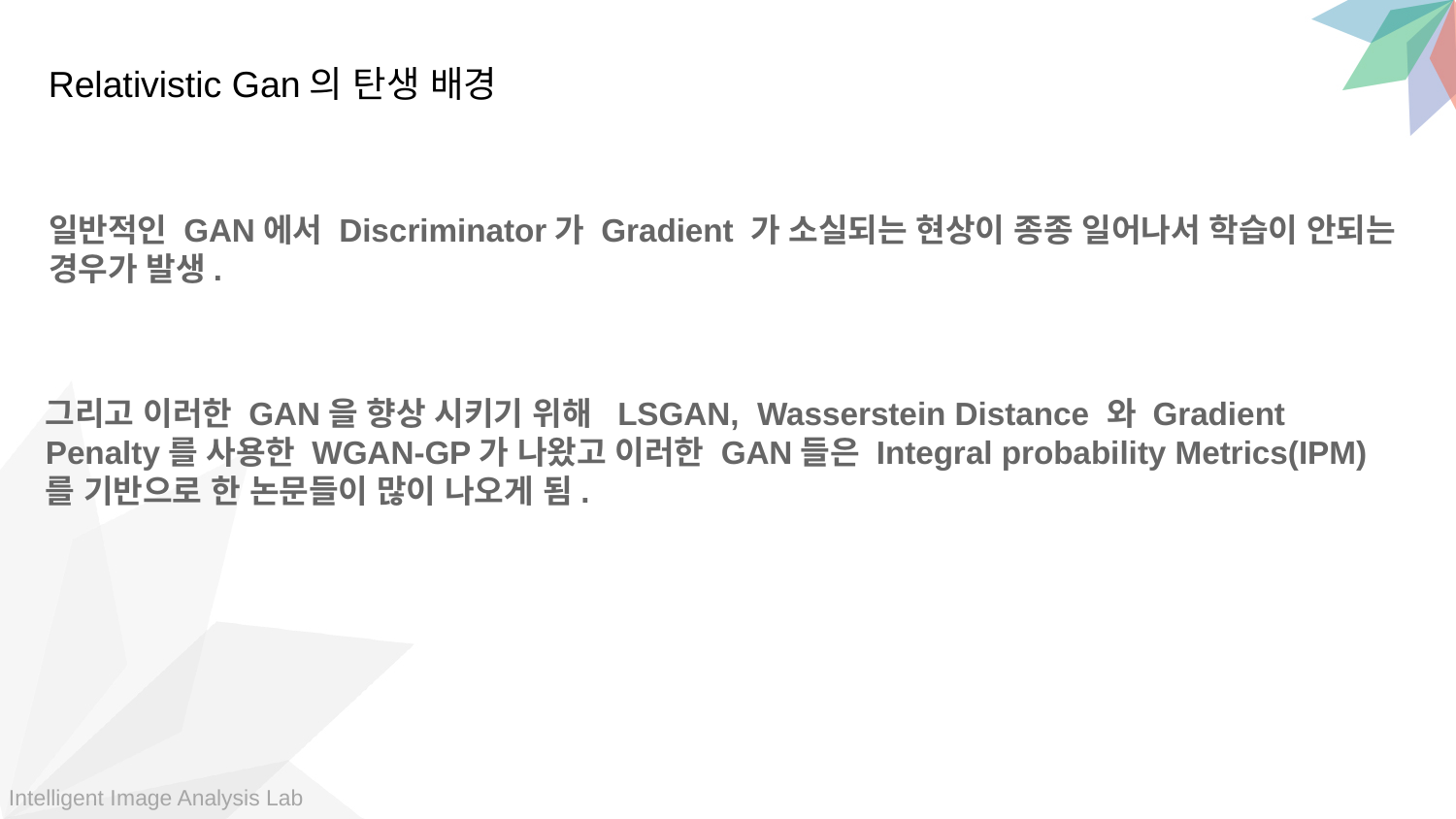

Relativistic Gan의 탄생 배경
일반적인 GAN에서 Discriminator가 Gradient 가 소실되는 현상이 종종 일어나서 학습이 안되는 경우가 발생.
그리고 이러한 GAN을 향상 시키기 위해  LSGAN,  Wasserstein Distance 와 Gradient Penalty를 사용한 WGAN-GP가 나왔고 이러한 GAN들은 Integral probability Metrics(IPM)를 기반으로 한 논문들이 많이 나오게 됨.